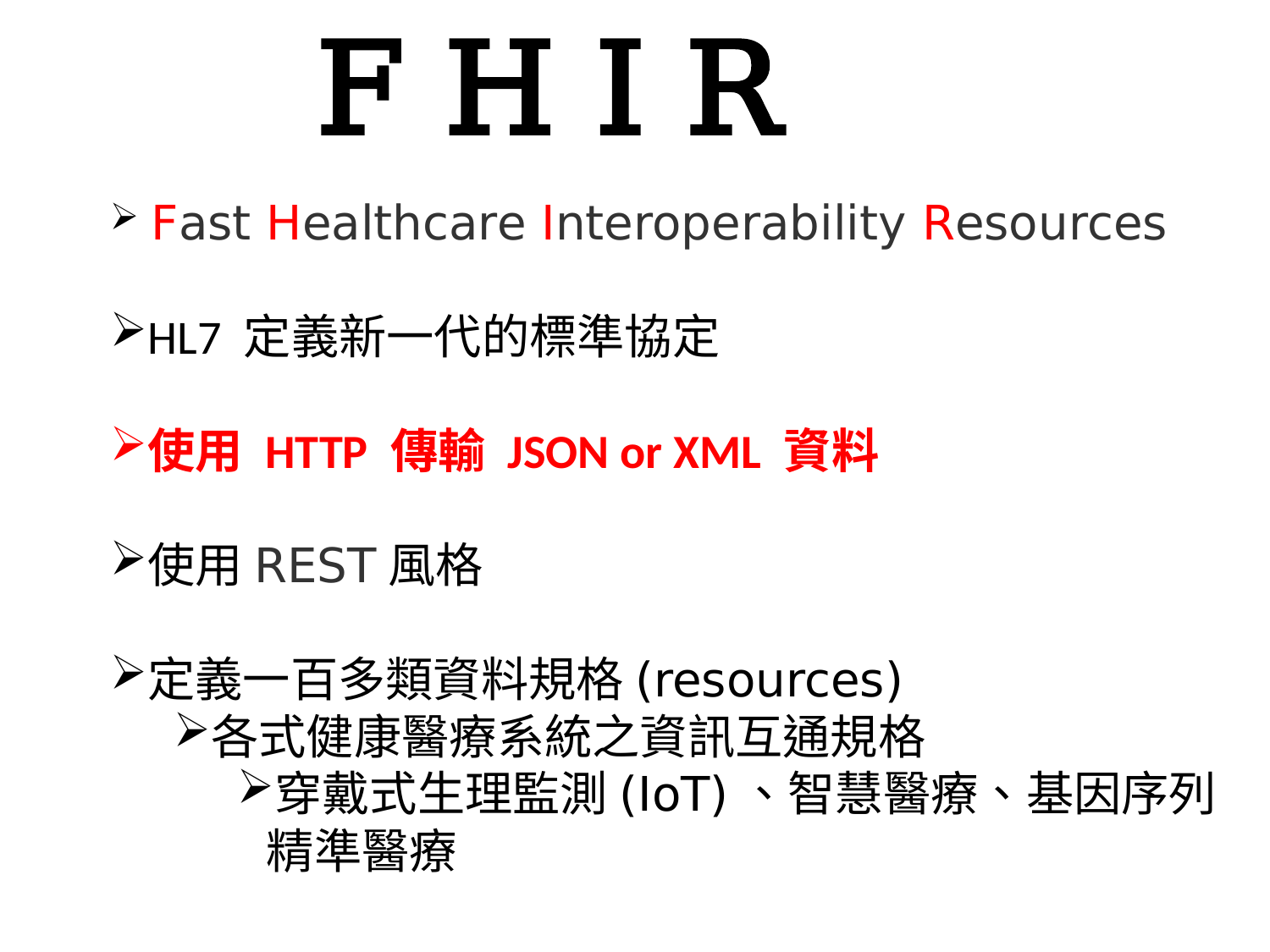

F H I R
 Fast Healthcare Interoperability Resources

HL7 定義新一代的標準協定

使用 HTTP 傳輸 JSON or XML 資料

使用REST風格

定義一百多類資料規格(resources)
各式健康醫療系統之資訊互通規格
穿戴式生理監測(IoT)、智慧醫療、基因序列精準醫療